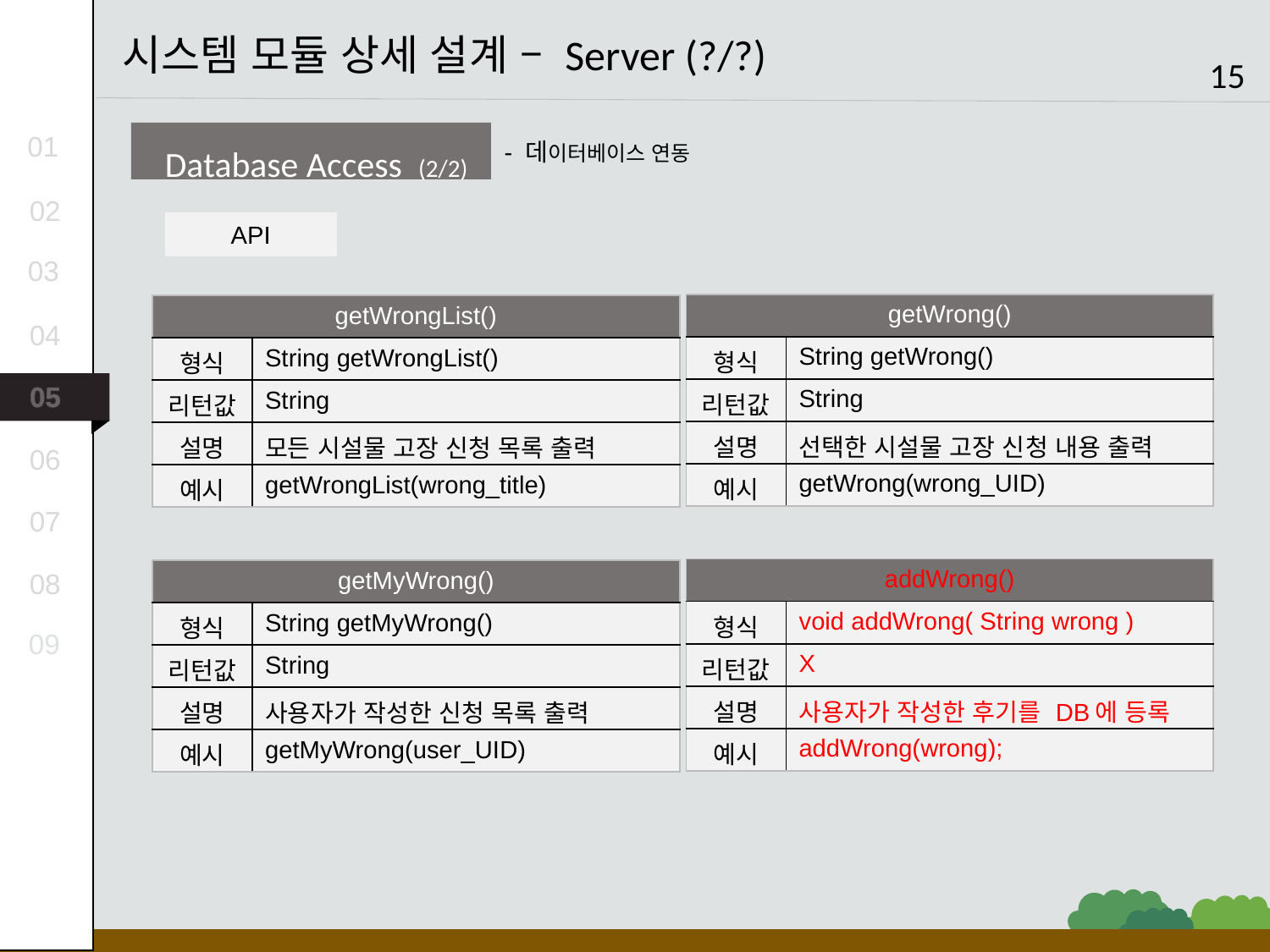

시스템 모듈 상세 설계 – Server (?/?)
15
Database Access  (2/2)

- 데이터베이스 연동
API
01
02
03
| getWrong() |  |
| --- | --- |
| 형식 | String getWrong() |
| 리턴값 | String |
| 설명 | 선택한 시설물 고장 신청 내용 출력 |
| 예시 | getWrong(wrong\_UID) |
| getWrongList() |  |
| --- | --- |
| 형식 | String getWrongList() |
| 리턴값 | String |
| 설명 | 모든 시설물 고장 신청 목록 출력 |
| 예시 | getWrongList(wrong\_title) |

04
05

06
07
| addWrong() |  |
| --- | --- |
| 형식 | void addWrong( String wrong ) |
| 리턴값 | X |
| 설명 | 사용자가 작성한 후기를 DB에 등록 |
| 예시 | addWrong(wrong); |
08
| getMyWrong() |  |
| --- | --- |
| 형식 | String getMyWrong() |
| 리턴값 | String |
| 설명 | 사용자가 작성한 신청 목록 출력 |
| 예시 | getMyWrong(user\_UID) |
09